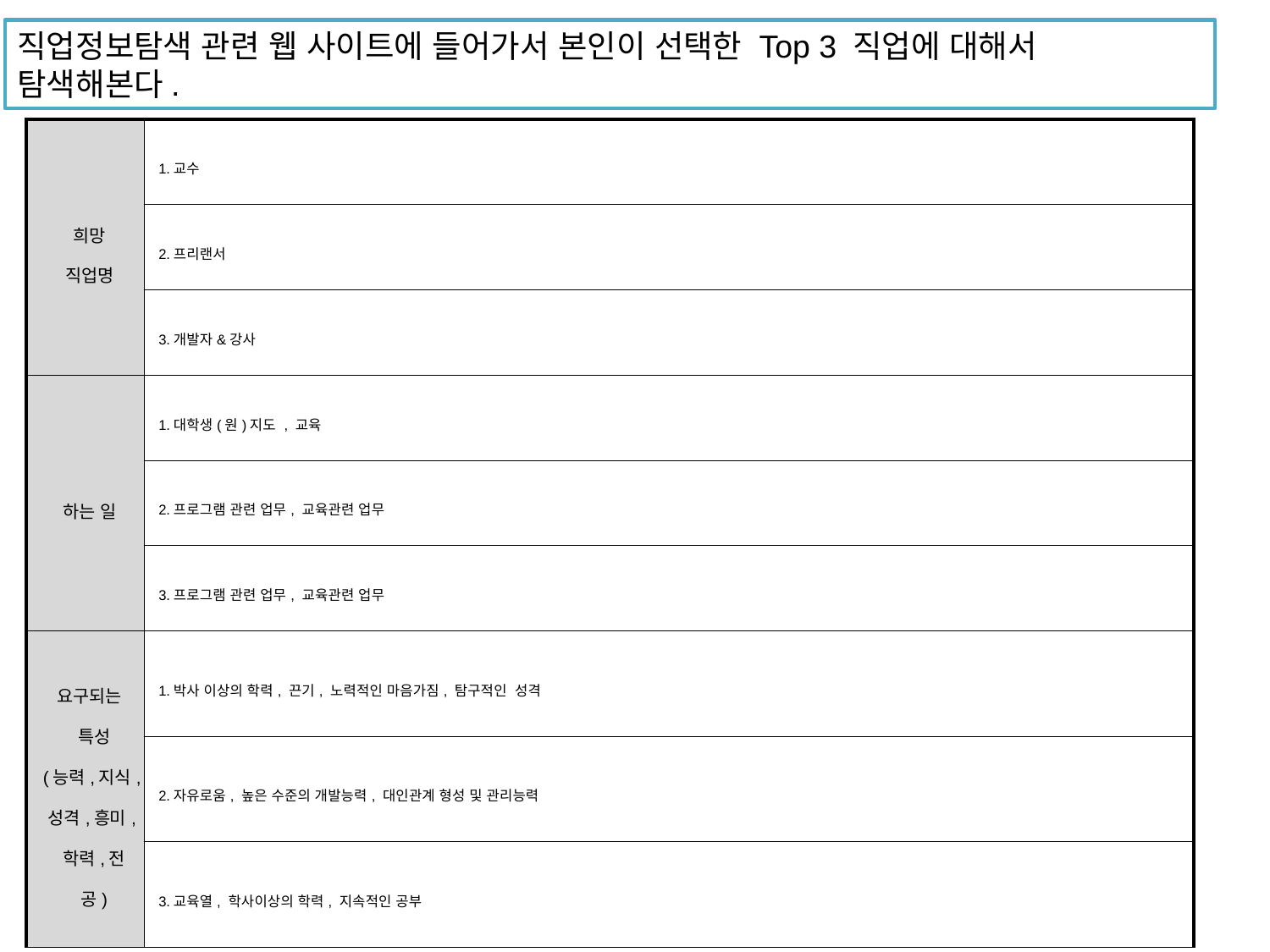

직업정보탐색 관련 웹 사이트에 들어가서 본인이 선택한 Top 3 직업에 대해서
탐색해본다.

| 희망 직업명 | 1.교수 |
| --- | --- |
|  | 2.프리랜서 |
|  | 3.개발자&강사 |
| 하는 일 | 1.대학생(원)지도 , 교육 |
|  | 2.프로그램 관련 업무, 교육관련 업무 |
|  | 3.프로그램 관련 업무, 교육관련 업무 |
| 요구되는 특성 (능력,지식,성격,흥미,학력,전공) | 1.박사 이상의 학력, 끈기, 노력적인 마음가짐, 탐구적인 성격 |
|  | 2.자유로움, 높은 수준의 개발능력, 대인관계 형성 및 관리능력 |
|  | 3.교육열, 학사이상의 학력, 지속적인 공부 |